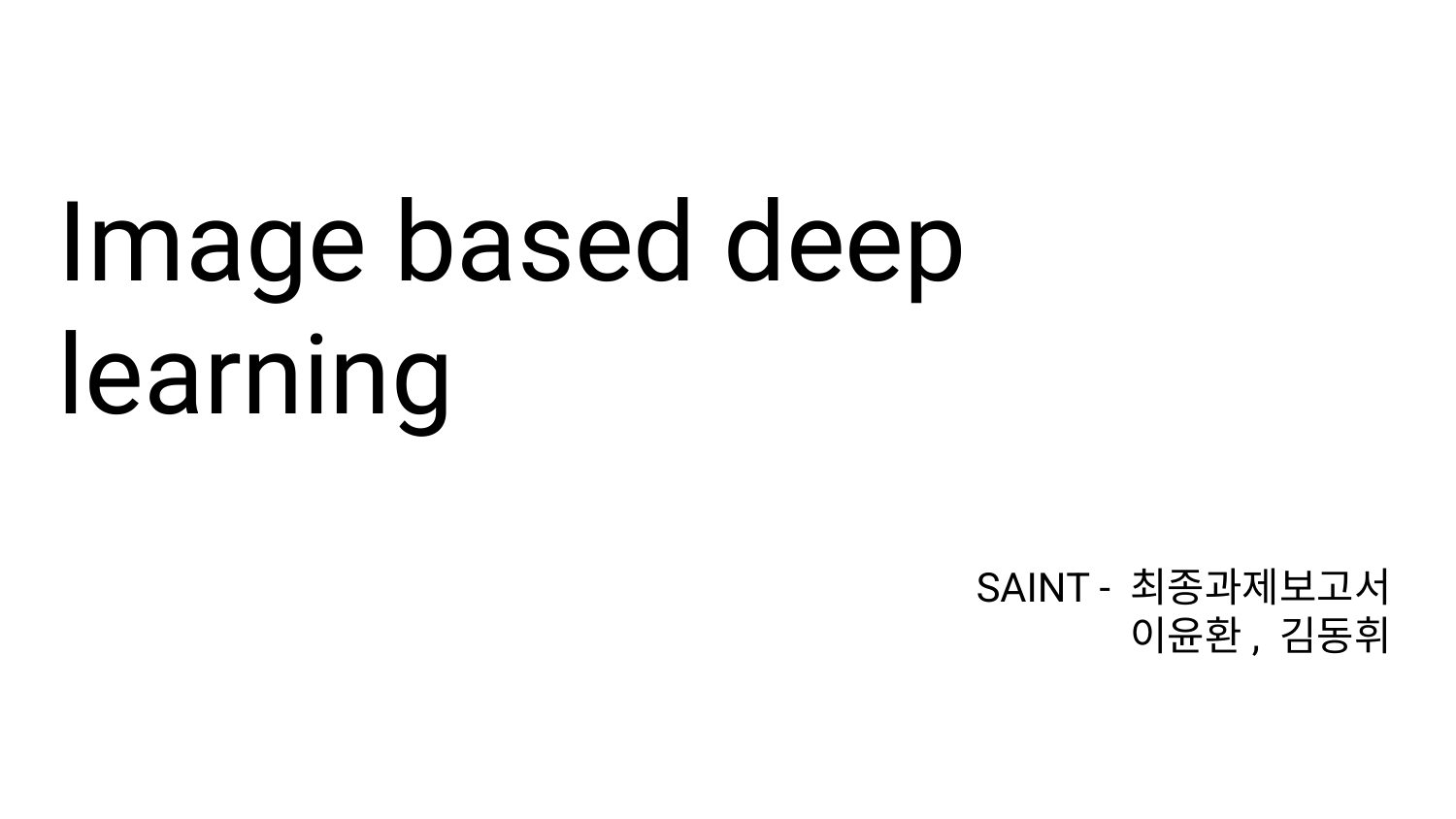

# Image based deep learning
SAINT - 최종과제보고서
이윤환, 김동휘